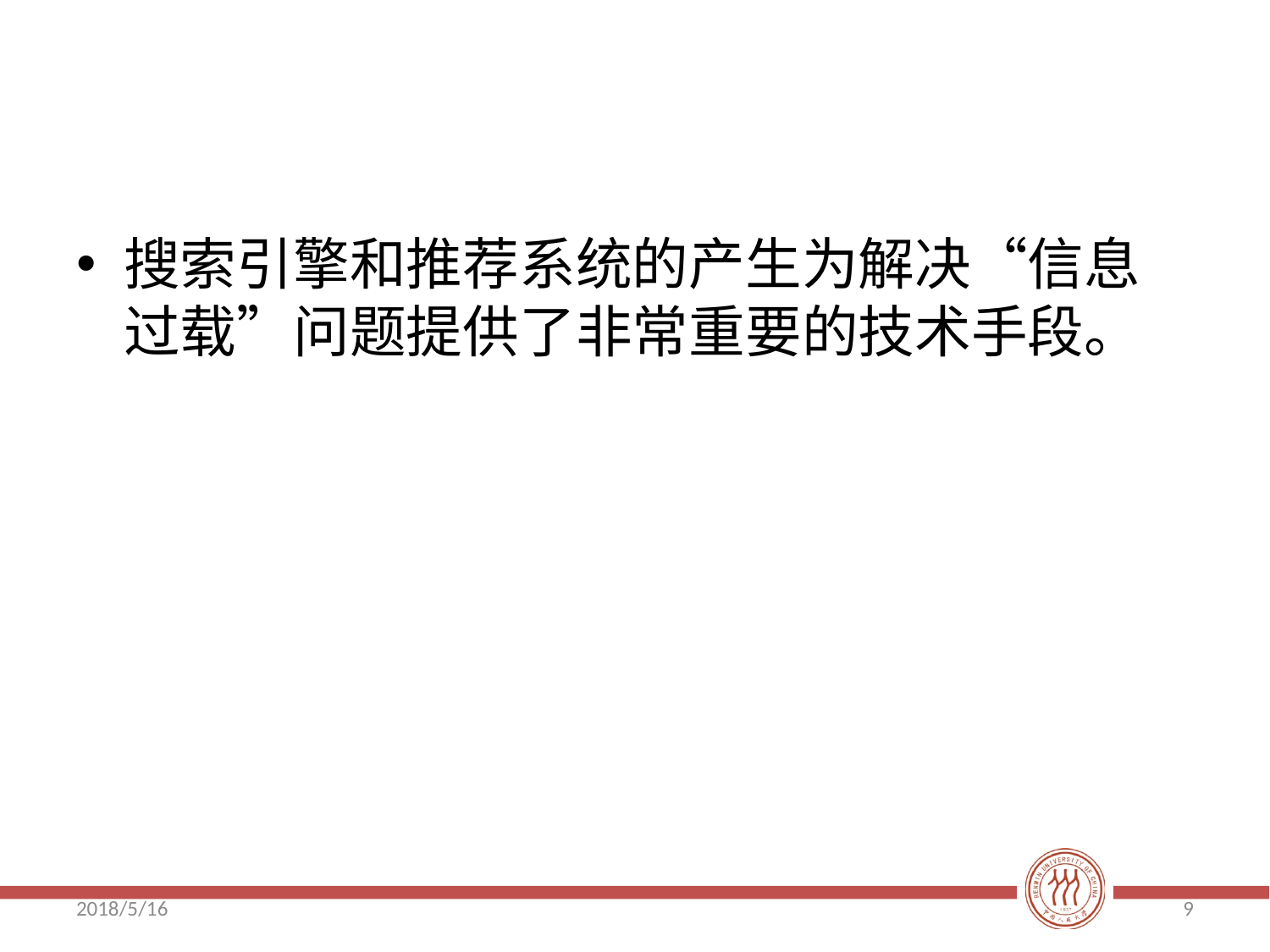

#
搜索引擎和推荐系统的产生为解决“信息过载”问题提供了非常重要的技术手段。
2018/5/16
9